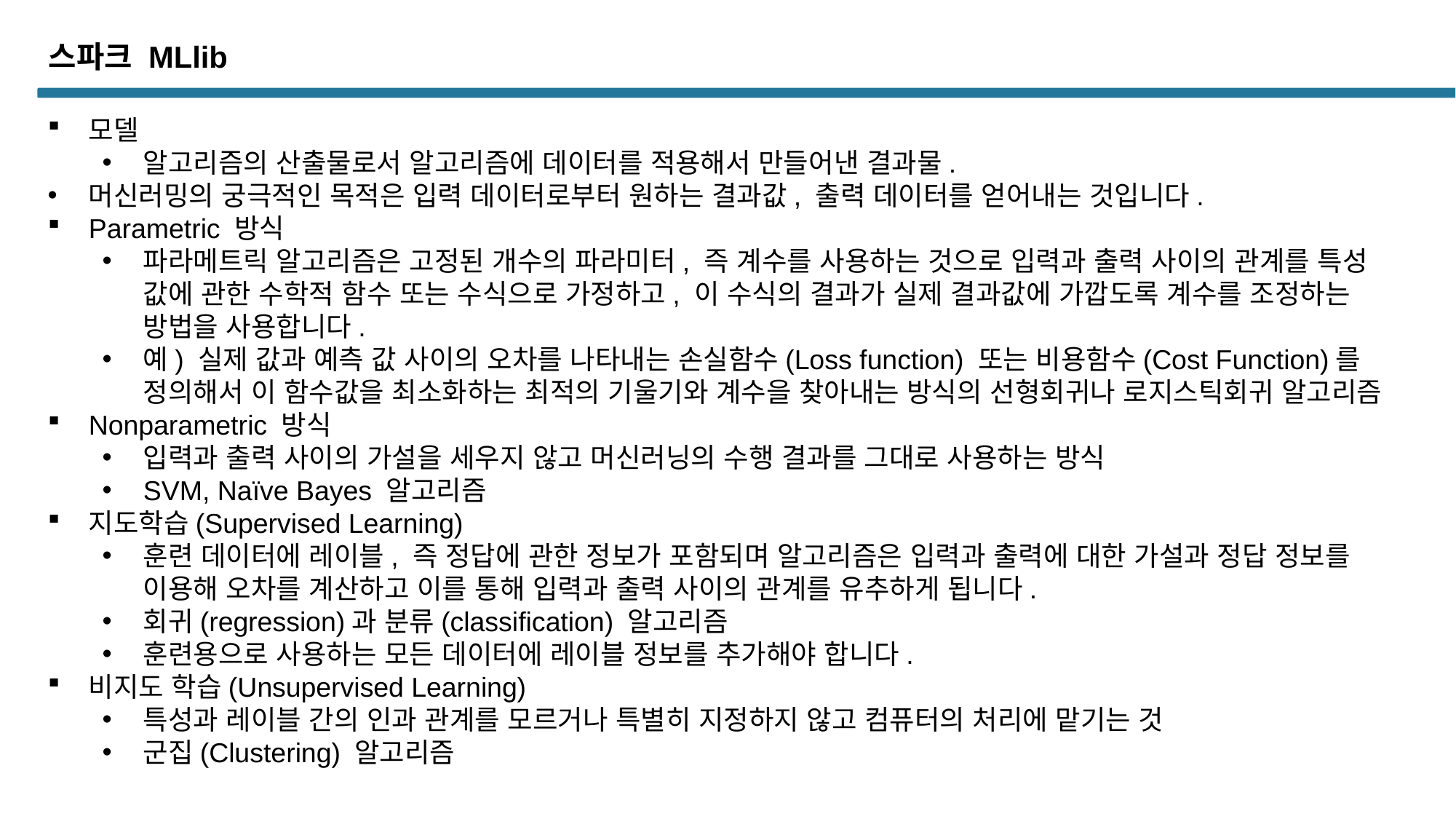

스파크 MLlib
모델
알고리즘의 산출물로서 알고리즘에 데이터를 적용해서 만들어낸 결과물.
머신러밍의 궁극적인 목적은 입력 데이터로부터 원하는 결과값, 출력 데이터를 얻어내는 것입니다.
Parametric 방식
파라메트릭 알고리즘은 고정된 개수의 파라미터, 즉 계수를 사용하는 것으로 입력과 출력 사이의 관계를 특성 값에 관한 수학적 함수 또는 수식으로 가정하고, 이 수식의 결과가 실제 결과값에 가깝도록 계수를 조정하는 방법을 사용합니다.
예) 실제 값과 예측 값 사이의 오차를 나타내는 손실함수(Loss function) 또는 비용함수(Cost Function)를 정의해서 이 함수값을 최소화하는 최적의 기울기와 계수을 찾아내는 방식의 선형회귀나 로지스틱회귀 알고리즘
Nonparametric 방식
입력과 출력 사이의 가설을 세우지 않고 머신러닝의 수행 결과를 그대로 사용하는 방식
SVM, Naïve Bayes 알고리즘
지도학습(Supervised Learning)
훈련 데이터에 레이블, 즉 정답에 관한 정보가 포함되며 알고리즘은 입력과 출력에 대한 가설과 정답 정보를 이용해 오차를 계산하고 이를 통해 입력과 출력 사이의 관계를 유추하게 됩니다.
회귀(regression)과 분류(classification) 알고리즘
훈련용으로 사용하는 모든 데이터에 레이블 정보를 추가해야 합니다.
비지도 학습(Unsupervised Learning)
특성과 레이블 간의 인과 관계를 모르거나 특별히 지정하지 않고 컴퓨터의 처리에 맡기는 것
군집(Clustering) 알고리즘